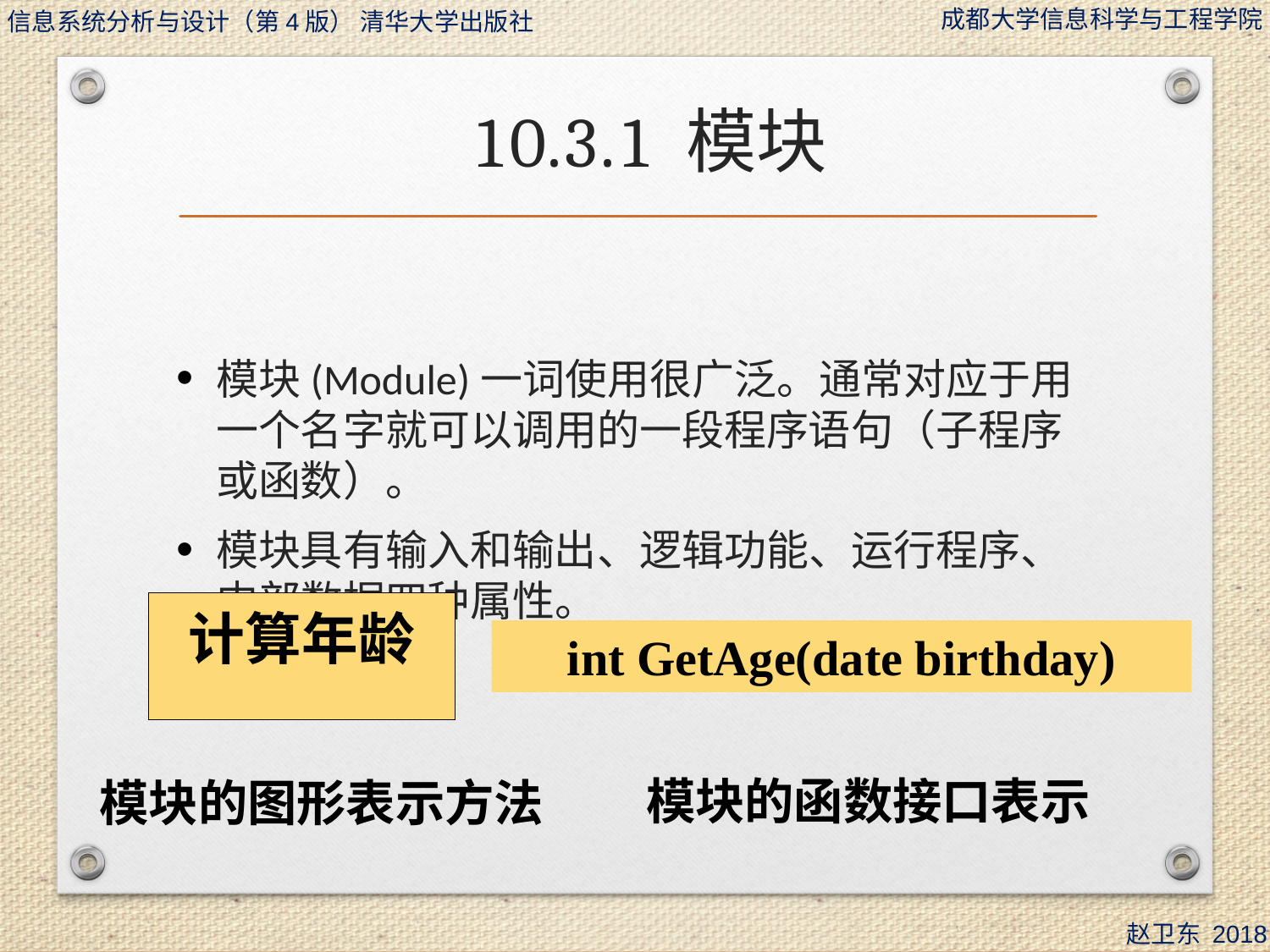

# 10.3.1 模块
模块(Module)一词使用很广泛。通常对应于用一个名字就可以调用的一段程序语句（子程序或函数）。
模块具有输入和输出、逻辑功能、运行程序、内部数据四种属性。
计算年龄
int GetAge(date birthday)
模块的函数接口表示
模块的图形表示方法